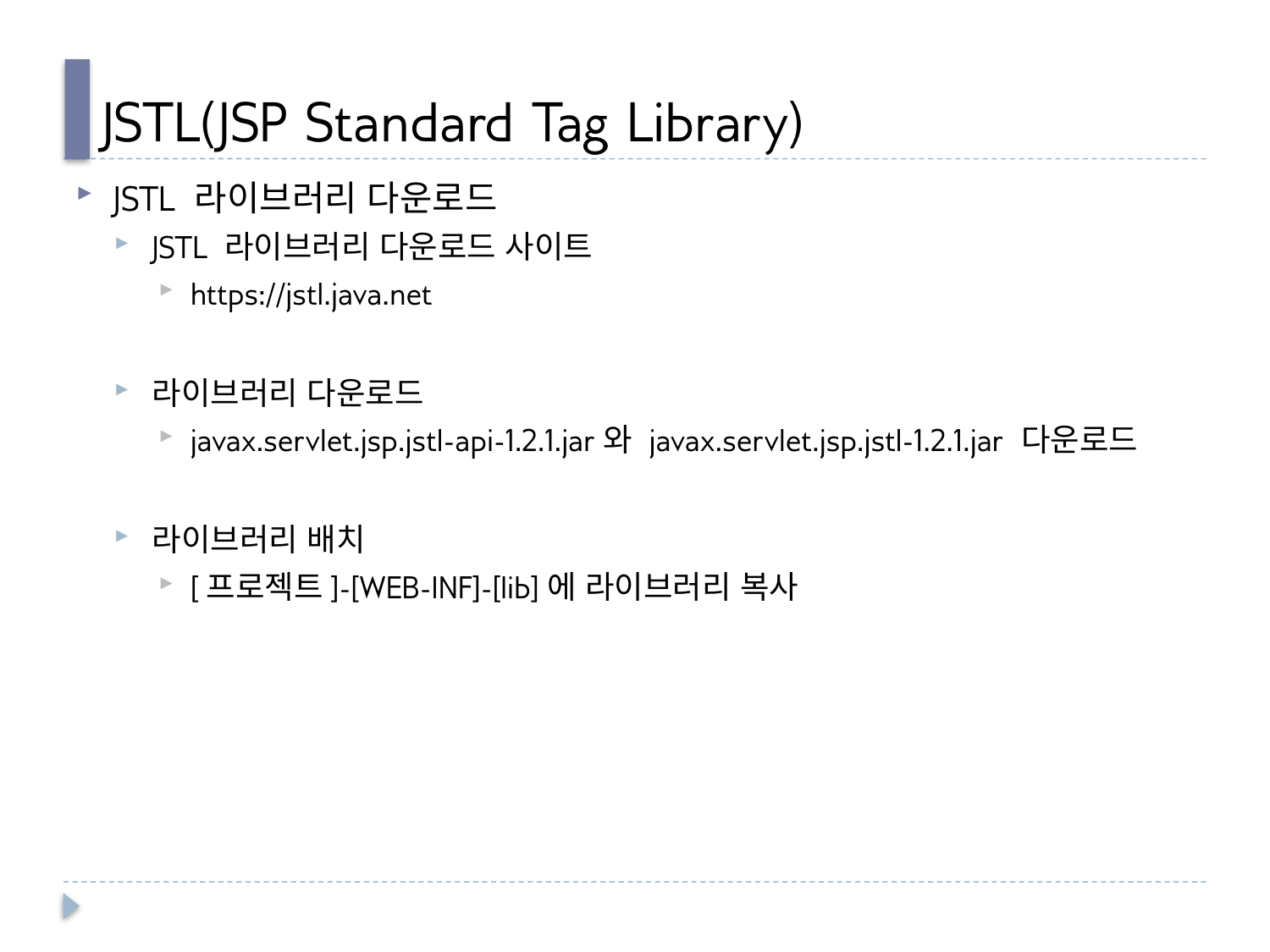

# JSTL(JSP Standard Tag Library)
JSTL 라이브러리 다운로드
JSTL 라이브러리 다운로드 사이트
https://jstl.java.net

라이브러리 다운로드
javax.servlet.jsp.jstl-api-1.2.1.jar와 javax.servlet.jsp.jstl-1.2.1.jar 다운로드

라이브러리 배치
[프로젝트]-[WEB-INF]-[lib]에 라이브러리 복사